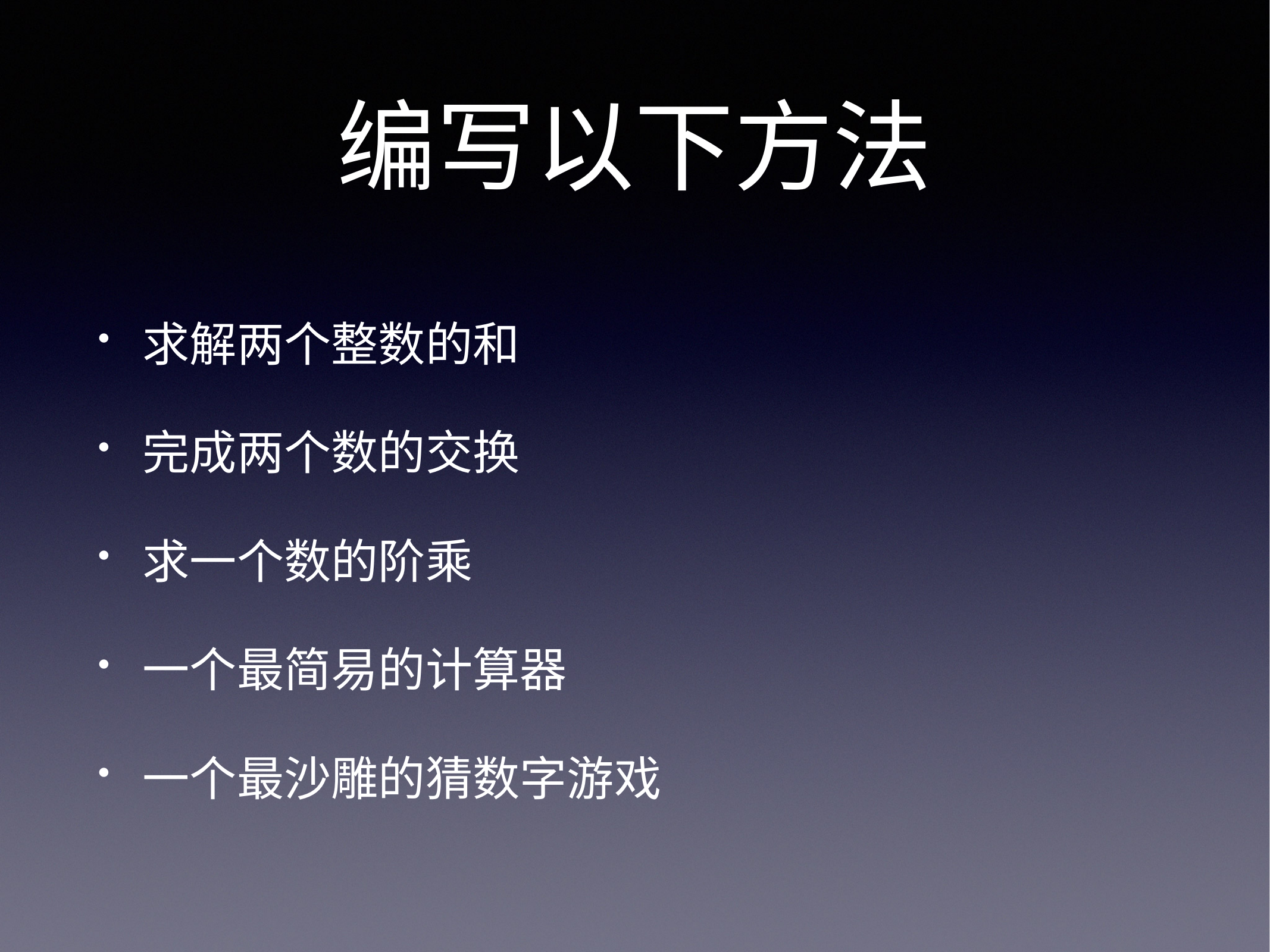

# 编写以下方法
求解两个整数的和
完成两个数的交换
求一个数的阶乘
一个最简易的计算器
一个最沙雕的猜数字游戏